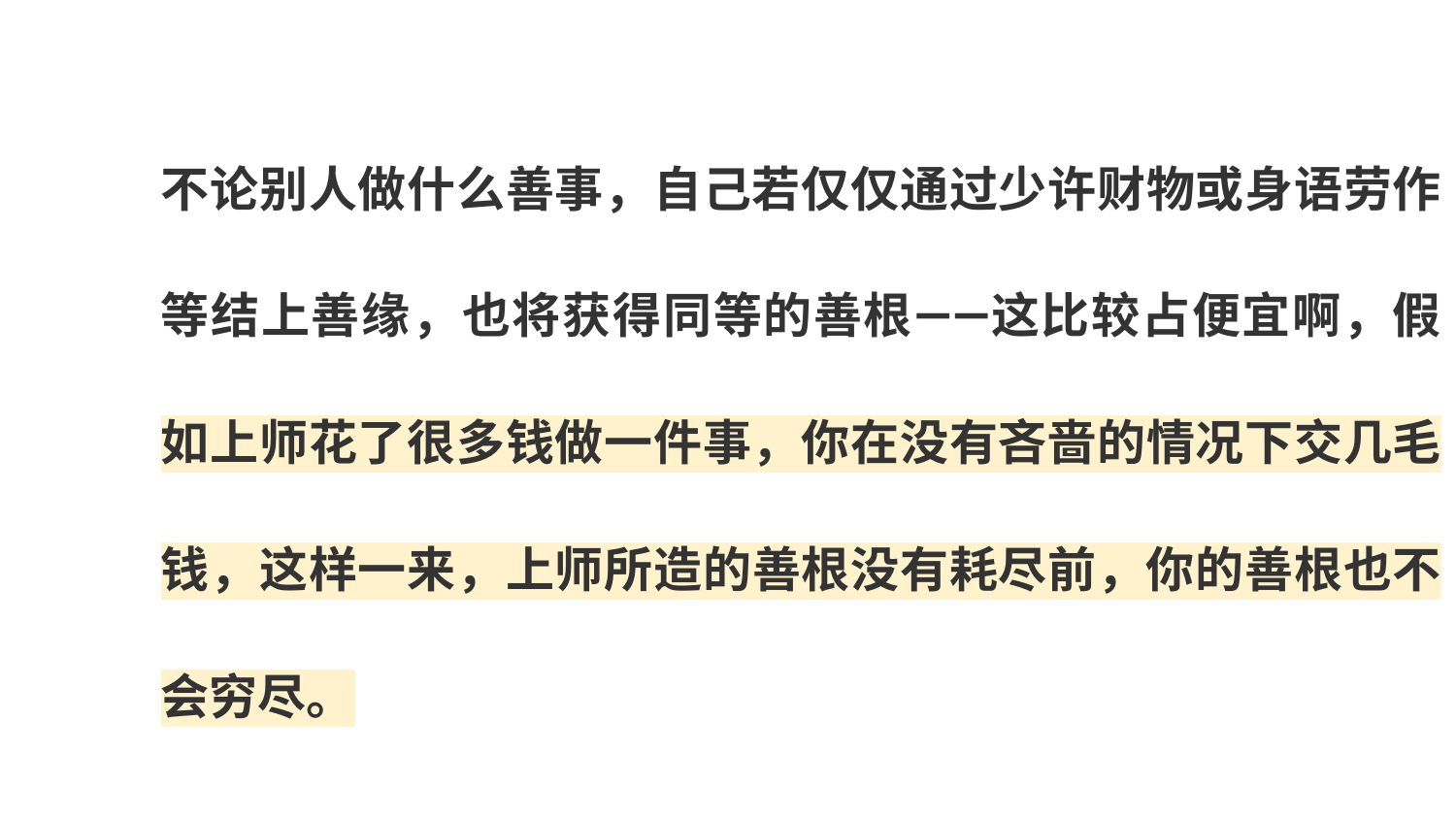

不论别人做什么善事，自己若仅仅通过少许财物或身语劳作等结上善缘，也将获得同等的善根——这比较占便宜啊，假如上师花了很多钱做一件事，你在没有吝啬的情况下交几毛钱，这样一来，上师所造的善根没有耗尽前，你的善根也不会穷尽。